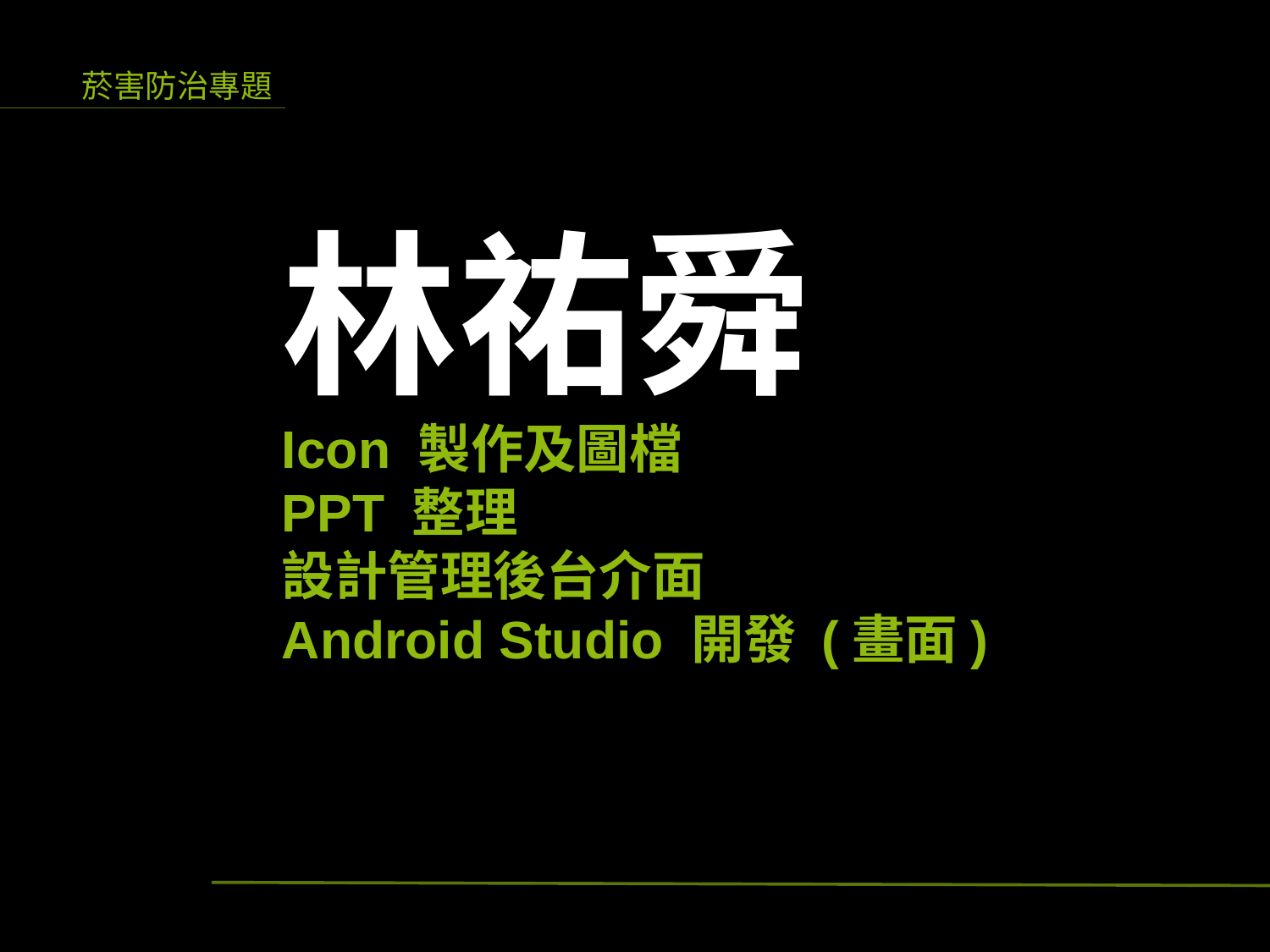

林祐舜
Icon 製作及圖檔
PPT 整理
設計管理後台介面
Android Studio 開發 (畫面)
13